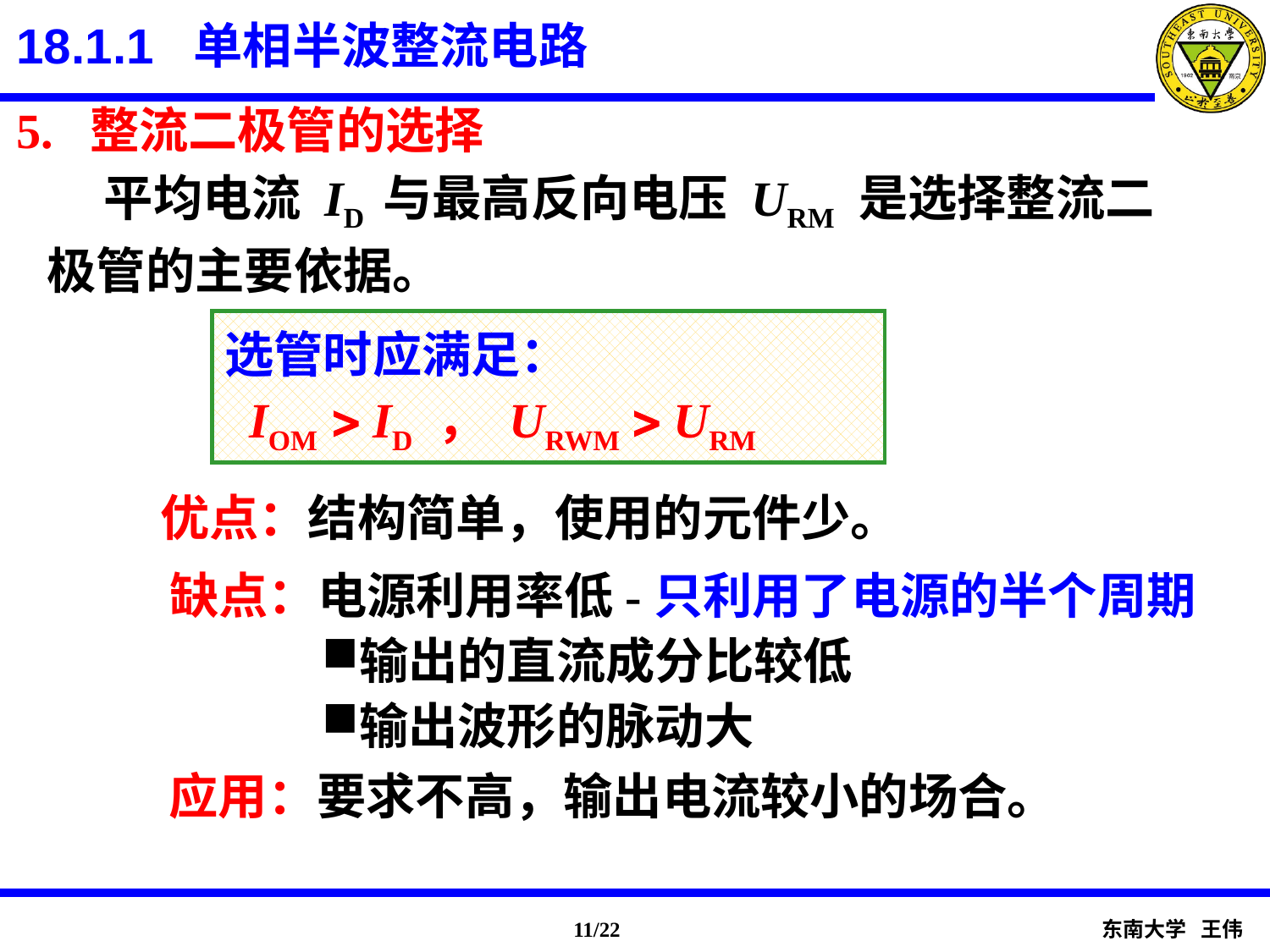

18.1.1  单相半波整流电路
5.  整流二极管的选择
    平均电流 ID 与最高反向电压 URM 是选择整流二极管的主要依据。
选管时应满足：
  IOM  > ID ， URWM > URM
         优点：结构简单，使用的元件少。
 缺点：电源利用率低-只利用了电源的半个周期
输出的直流成分比较低
输出波形的脉动大
应用：要求不高，输出电流较小的场合。